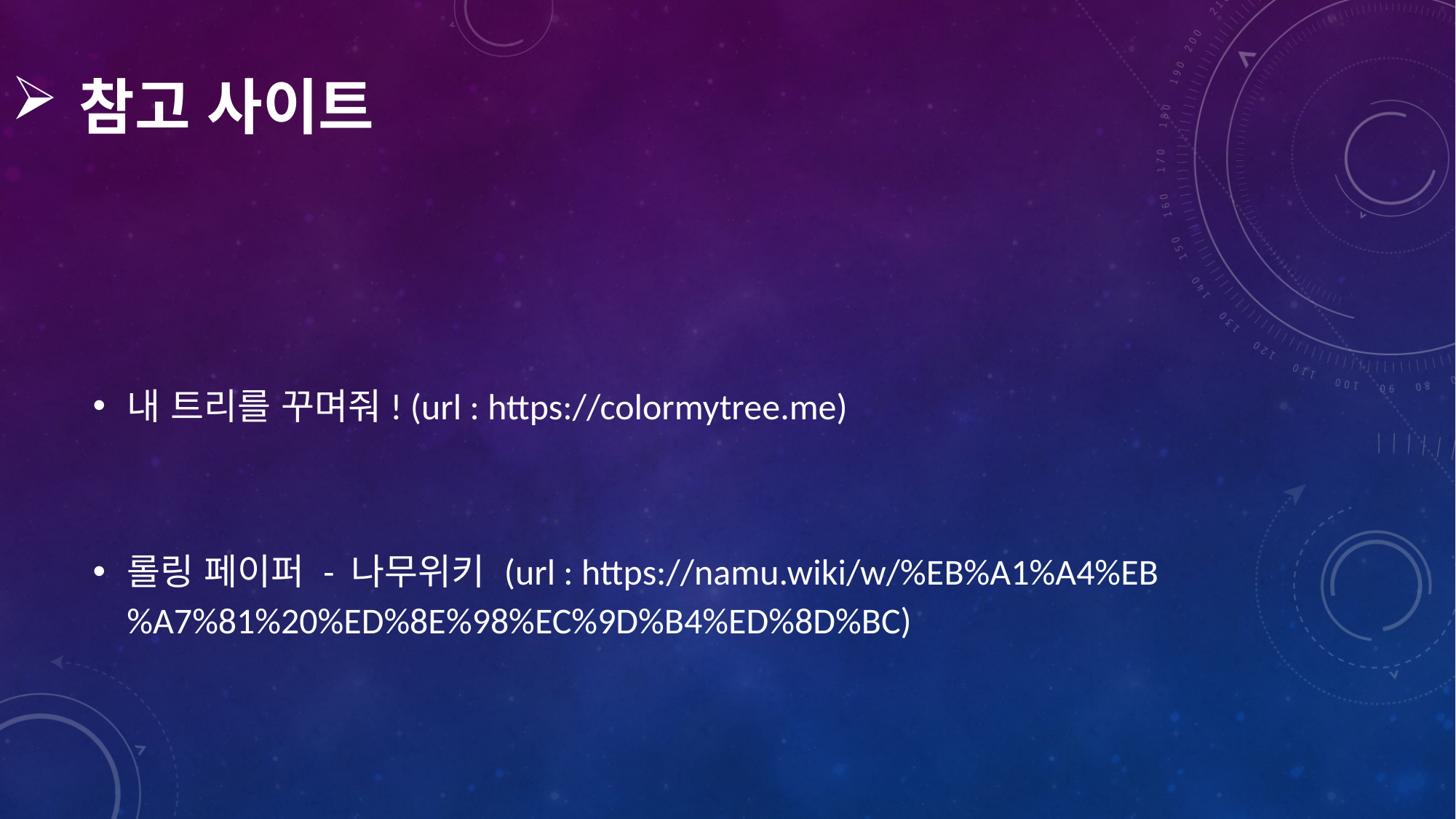

# 참고 사이트
내 트리를 꾸며줘! (url : https://colormytree.me)

롤링 페이퍼 - 나무위키 (url : https://namu.wiki/w/%EB%A1%A4%EB%A7%81%20%ED%8E%98%EC%9D%B4%ED%8D%BC)